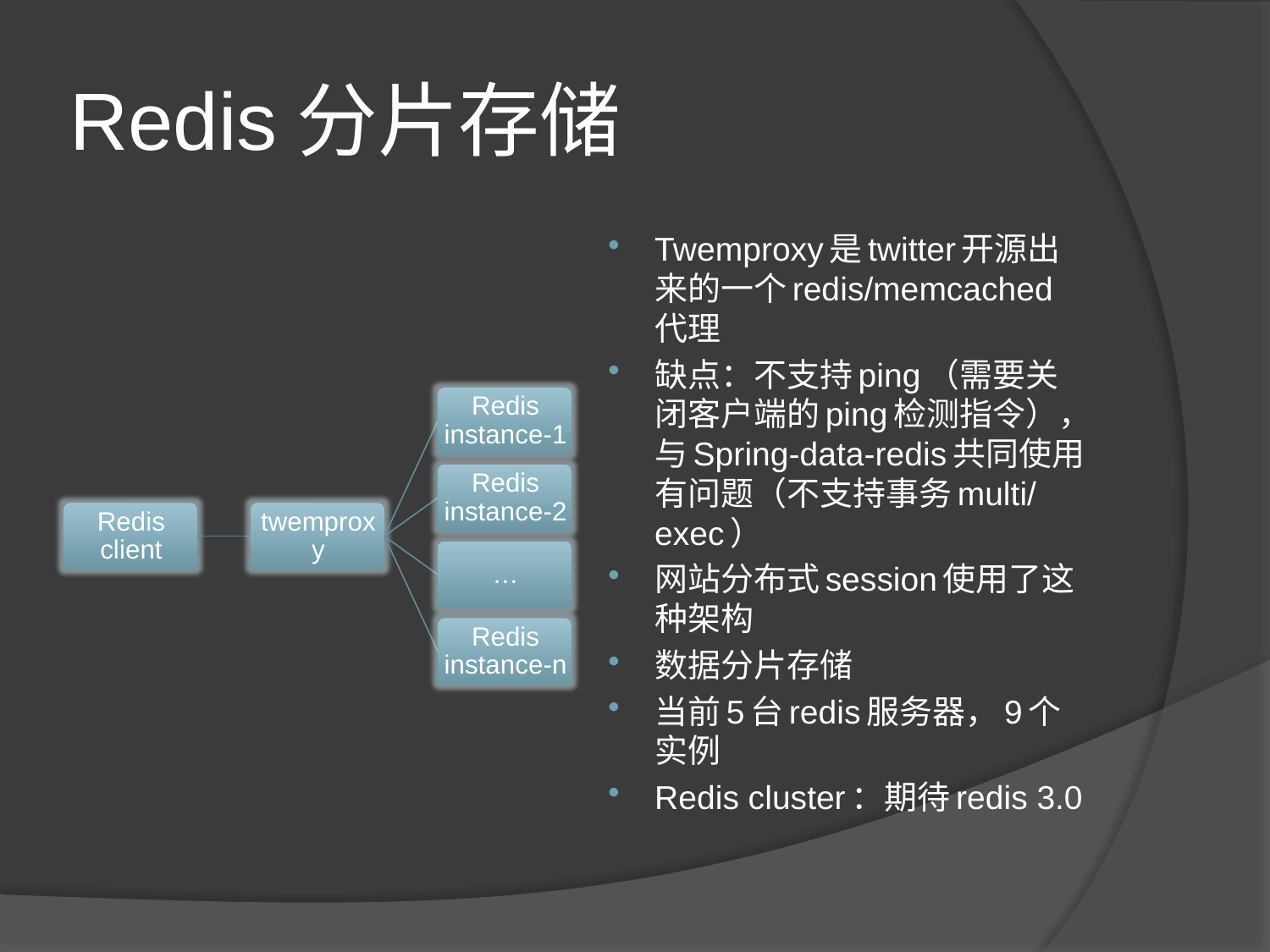

# Redis分片存储
Redis client

twemproxy

Redis instance-1

Redis instance-2

…

Redis instance-n
Twemproxy是twitter开源出来的一个redis/memcached代理
缺点：不支持ping（需要关闭客户端的ping检测指令），与Spring-data-redis共同使用有问题（不支持事务multi/exec）
网站分布式session使用了这种架构
数据分片存储
当前5台redis服务器，9个实例
Redis cluster：期待redis 3.0